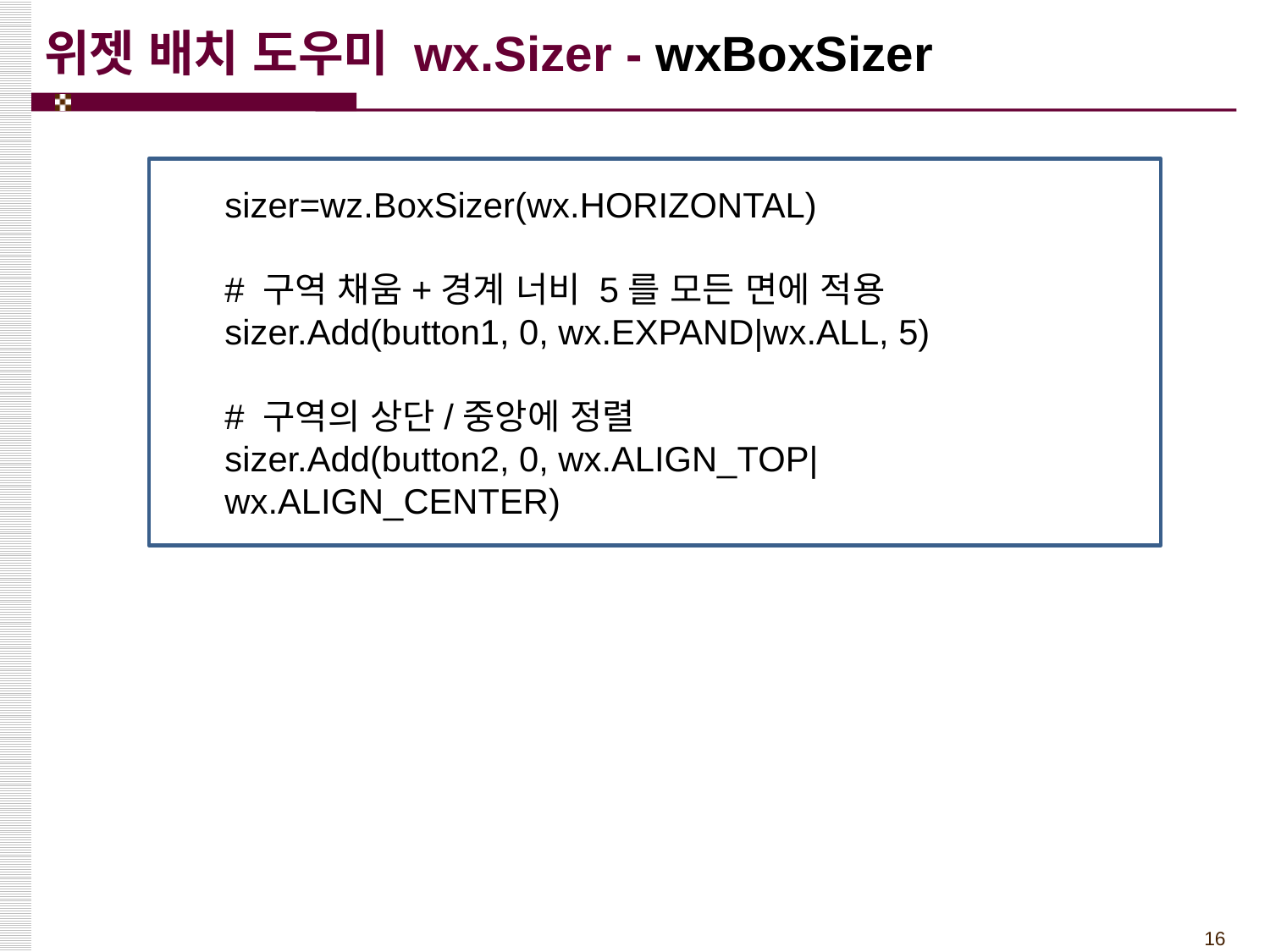

# 위젯 배치 도우미 wx.Sizer - wxBoxSizer
sizer=wz.BoxSizer(wx.HORIZONTAL)

# 구역 채움+경계 너비 5를 모든 면에 적용
sizer.Add(button1, 0, wx.EXPAND|wx.ALL, 5)

# 구역의 상단/중앙에 정렬
sizer.Add(button2, 0, wx.ALIGN_TOP|wx.ALIGN_CENTER)